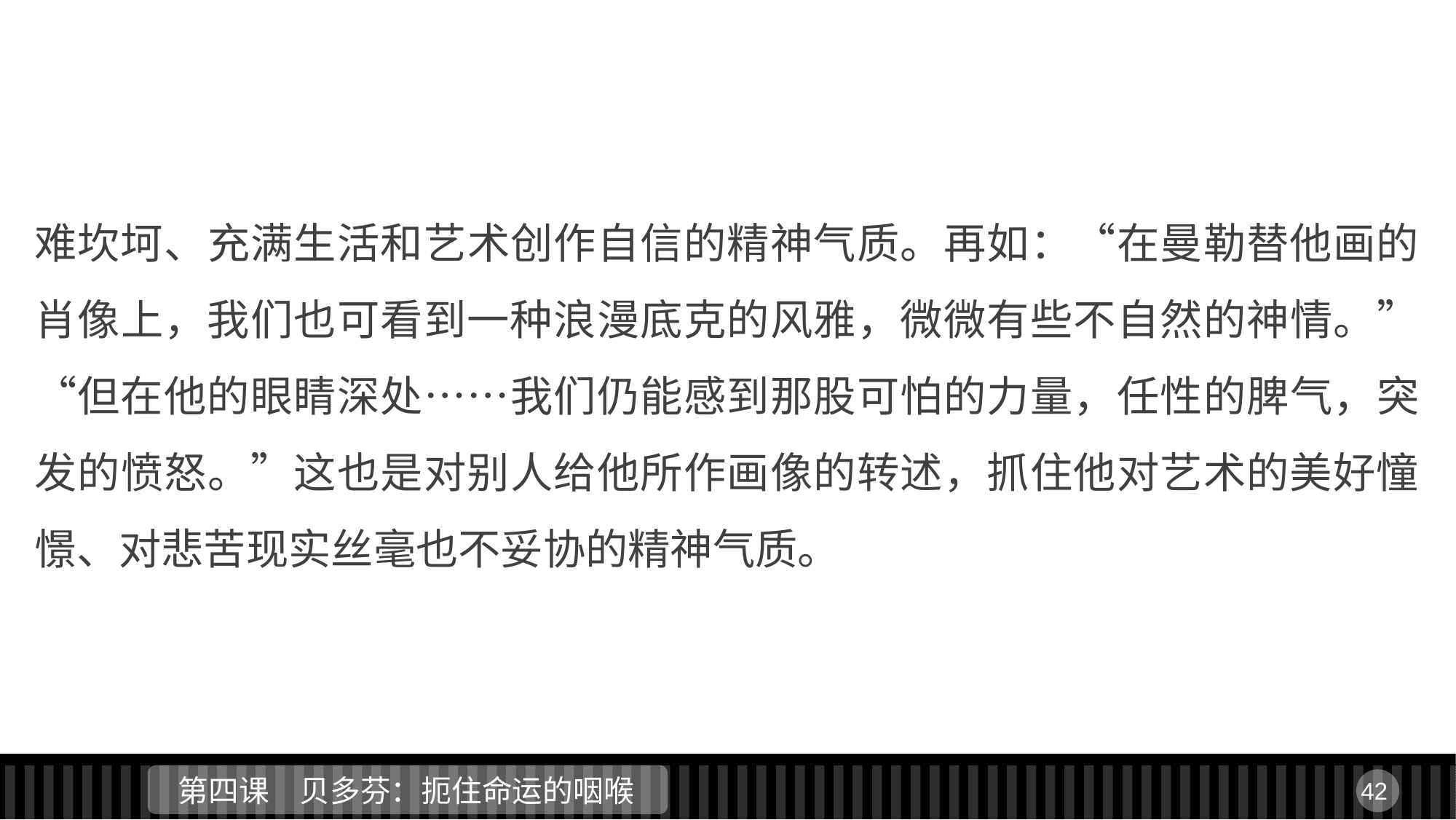

难坎坷、充满生活和艺术创作自信的精神气质。再如：“在曼勒替他画的肖像上，我们也可看到一种浪漫底克的风雅，微微有些不自然的神情。”“但在他的眼睛深处……我们仍能感到那股可怕的力量，任性的脾气，突发的愤怒。”这也是对别人给他所作画像的转述，抓住他对艺术的美好憧憬、对悲苦现实丝毫也不妥协的精神气质。